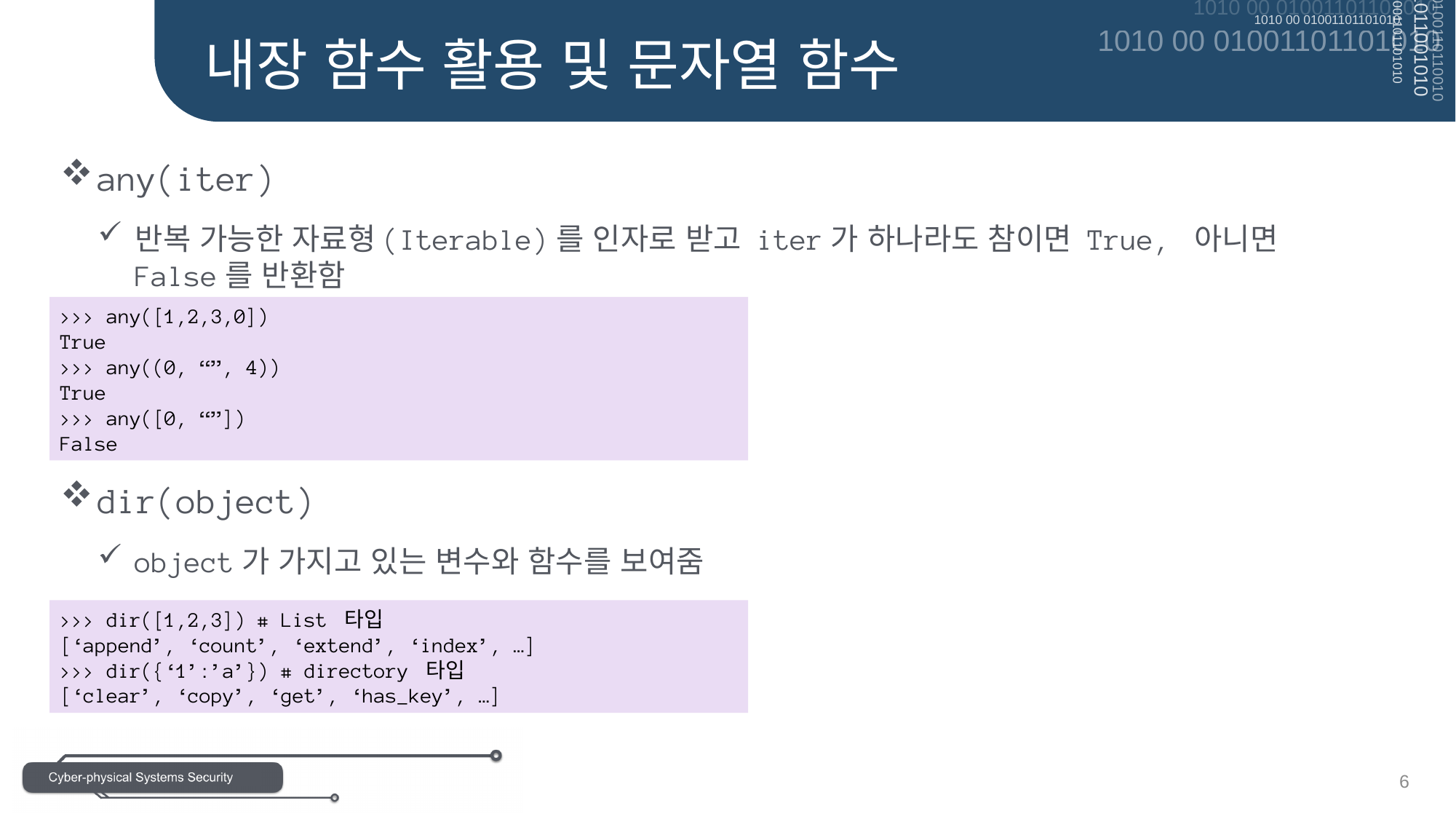

내장 함수 활용 및 문자열 함수
any(iter)
반복 가능한 자료형(Iterable)를 인자로 받고 iter가 하나라도 참이면 True, 아니면 False를 반환함

dir(object)
object가 가지고 있는 변수와 함수를 보여줌
>>> any([1,2,3,0])
True
>>> any((0, “”, 4))
True
>>> any([0, “”])
False
>>> dir([1,2,3]) # List 타입
[‘append’, ‘count’, ‘extend’, ‘index’, …]
>>> dir({‘1’:’a’}) # directory 타입
[‘clear’, ‘copy’, ‘get’, ‘has_key’, …]
6